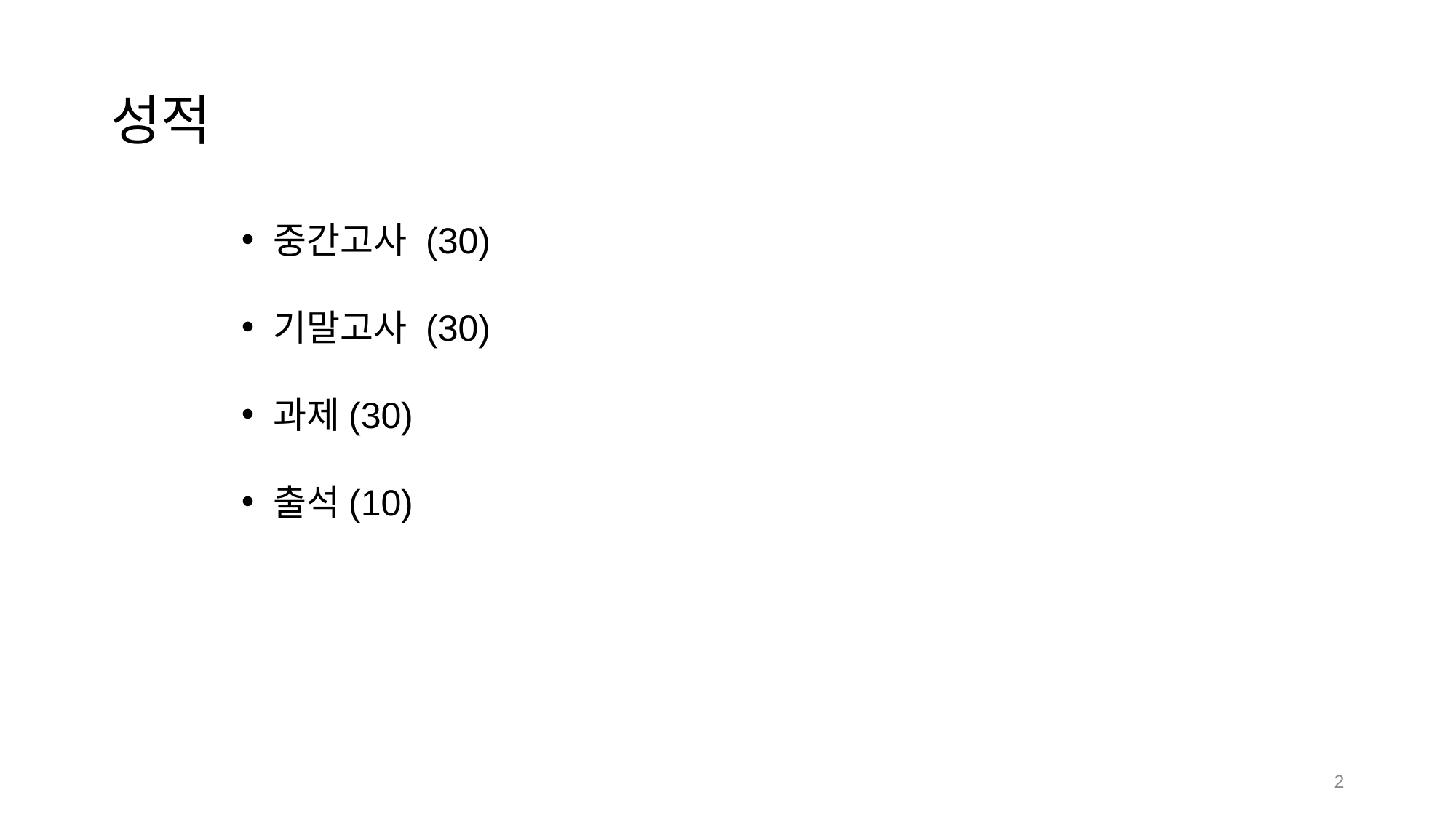

# 성적
 중간고사 (30)
 기말고사 (30)
 과제(30)
 출석(10)
2